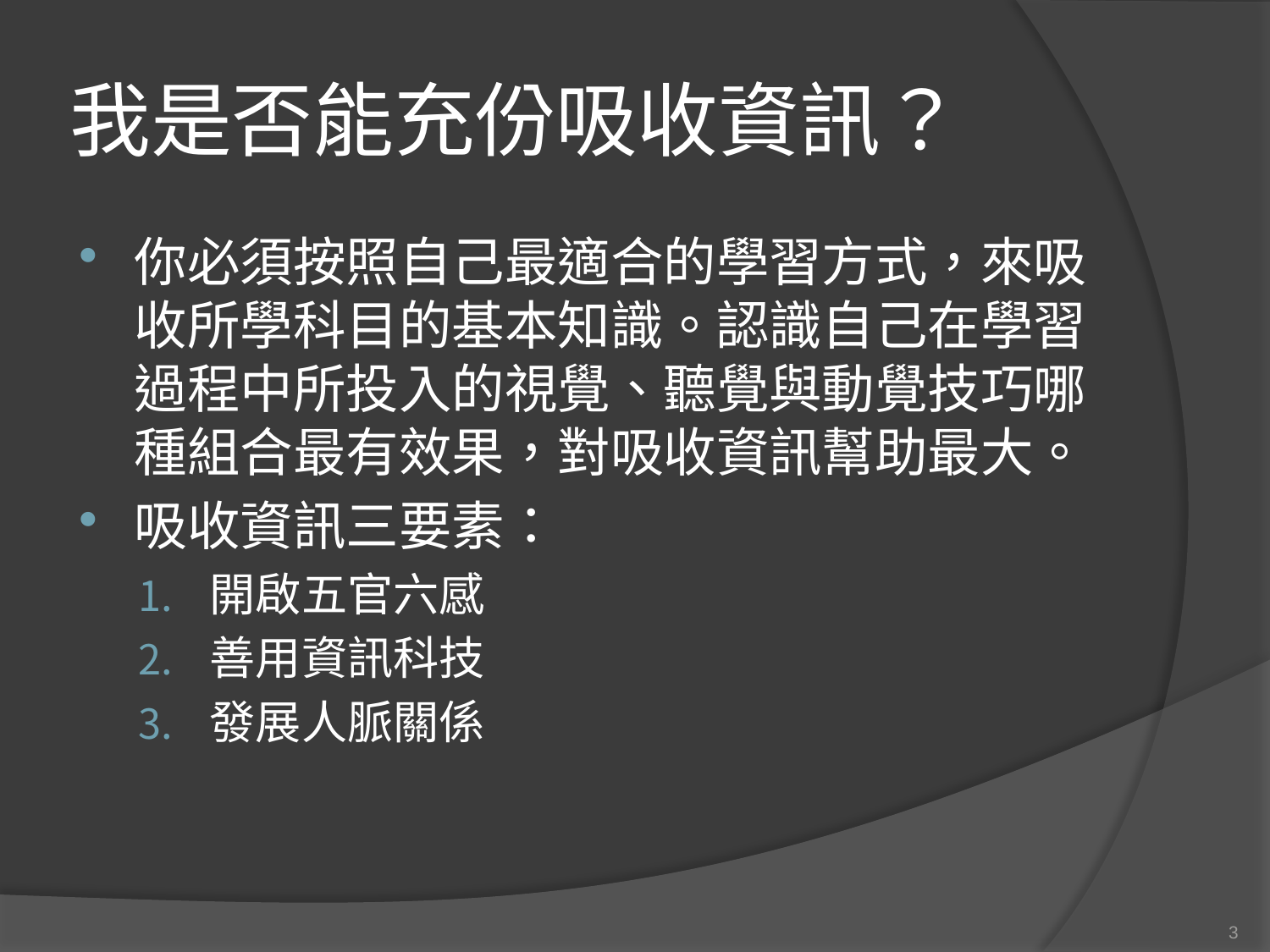

# 我是否能充份吸收資訊？
你必須按照自己最適合的學習方式，來吸收所學科目的基本知識。認識自己在學習過程中所投入的視覺、聽覺與動覺技巧哪種組合最有效果，對吸收資訊幫助最大。
吸收資訊三要素：
開啟五官六感
善用資訊科技
發展人脈關係

3